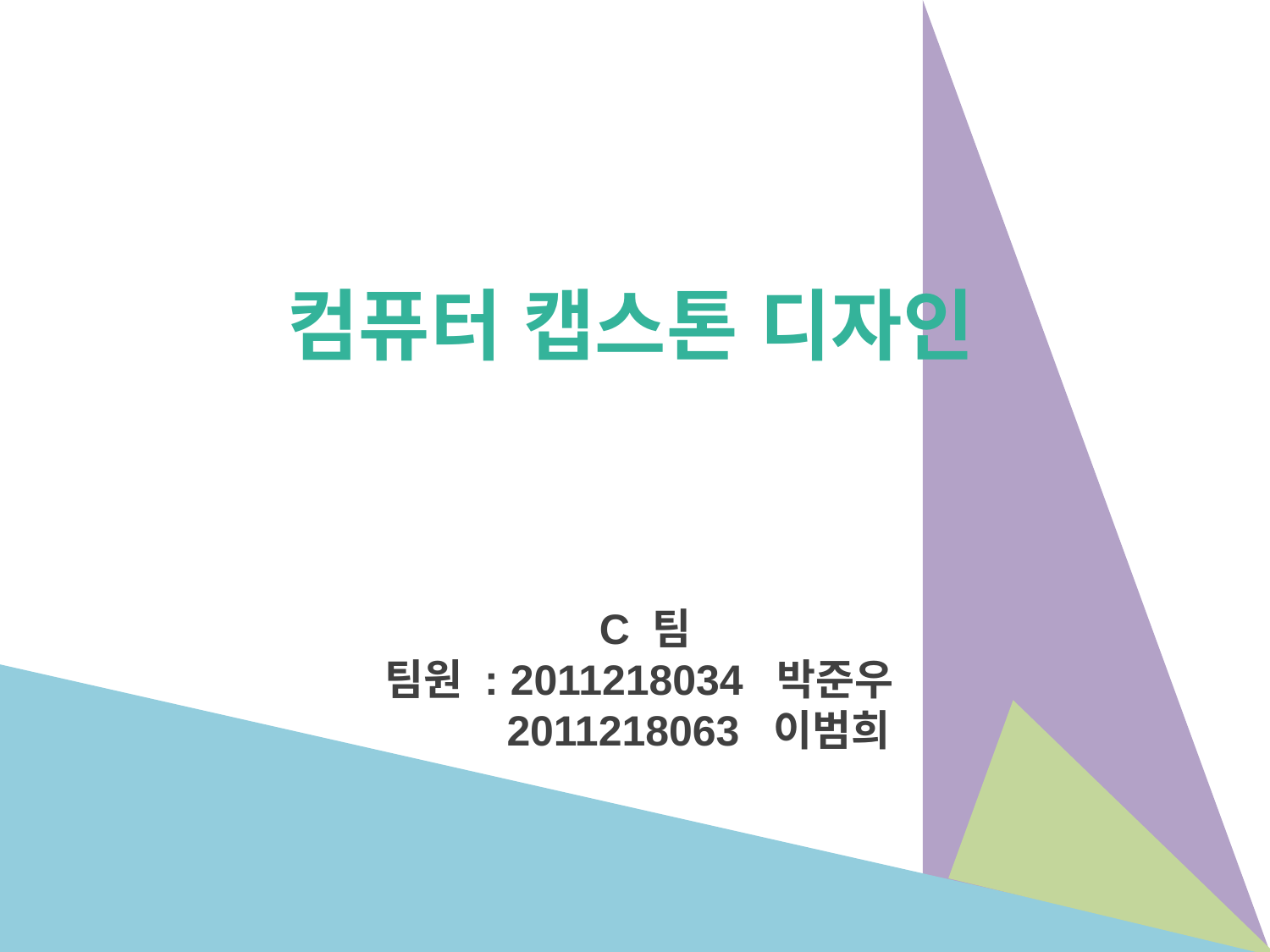

컴퓨터 캡스톤 디자인
C 팀
팀원 : 2011218034  박준우
         2011218063  이범희